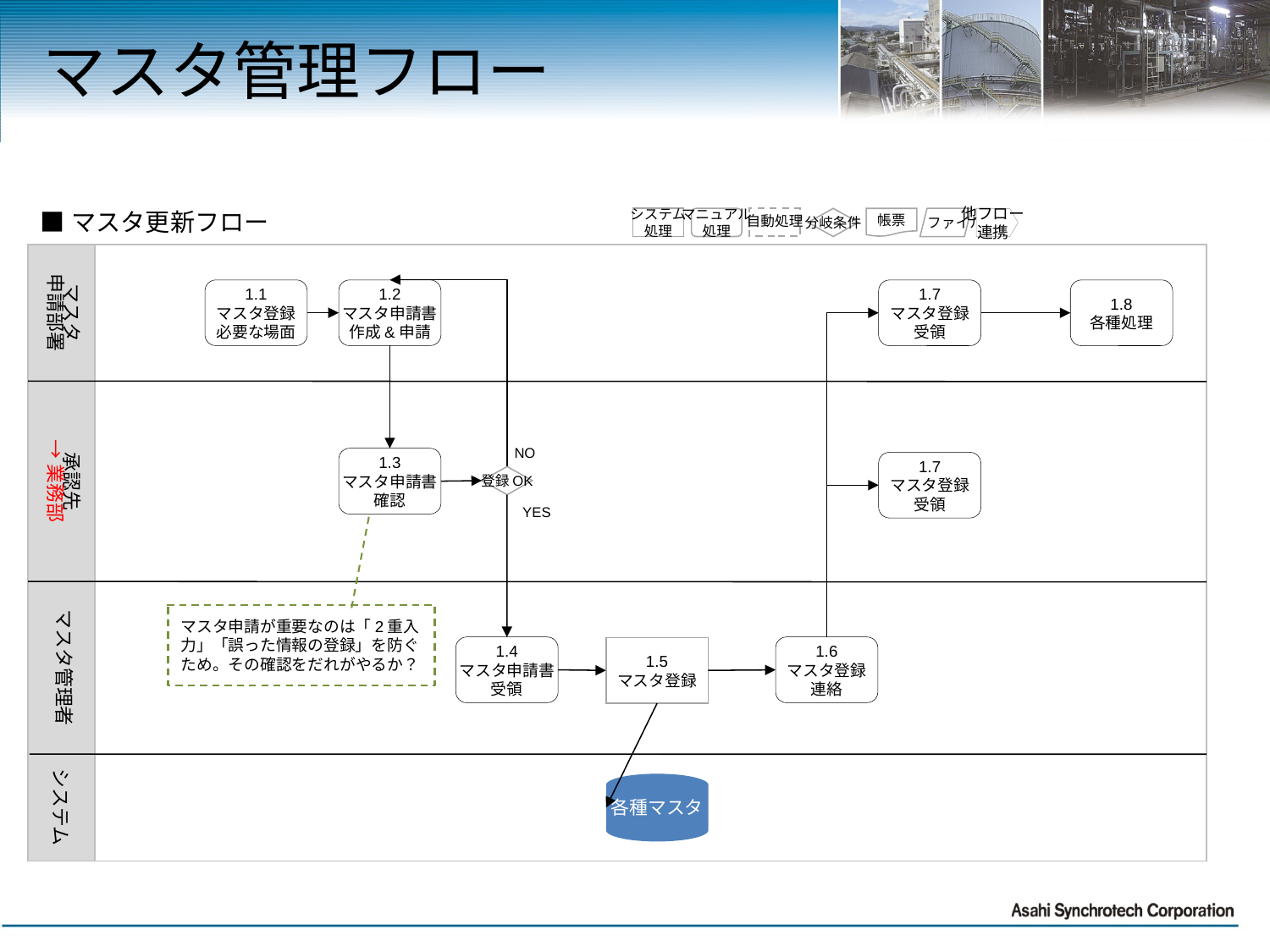

# マスタ管理フロー
■マスタ更新フロー
他フロー
連携
システム
処理
マニュアル
処理
自動処理
分岐条件
帳票
ファイル

マスタ
申請部署
1.1
マスタ登録
必要な場面
1.2
マスタ申請書
作成&申請
1.7
マスタ登録
受領
1.8
各種処理

承認先
→業務部
NO
1.3
マスタ申請書
確認
1.7
マスタ登録
受領
登録OK
YES

マスタ管理者
マスタ申請が重要なのは「2重入力」「誤った情報の登録」を防ぐため。その確認をだれがやるか？
1.4
マスタ申請書
受領
1.6
マスタ登録
連絡
1.5
マスタ登録

システム
各種マスタ